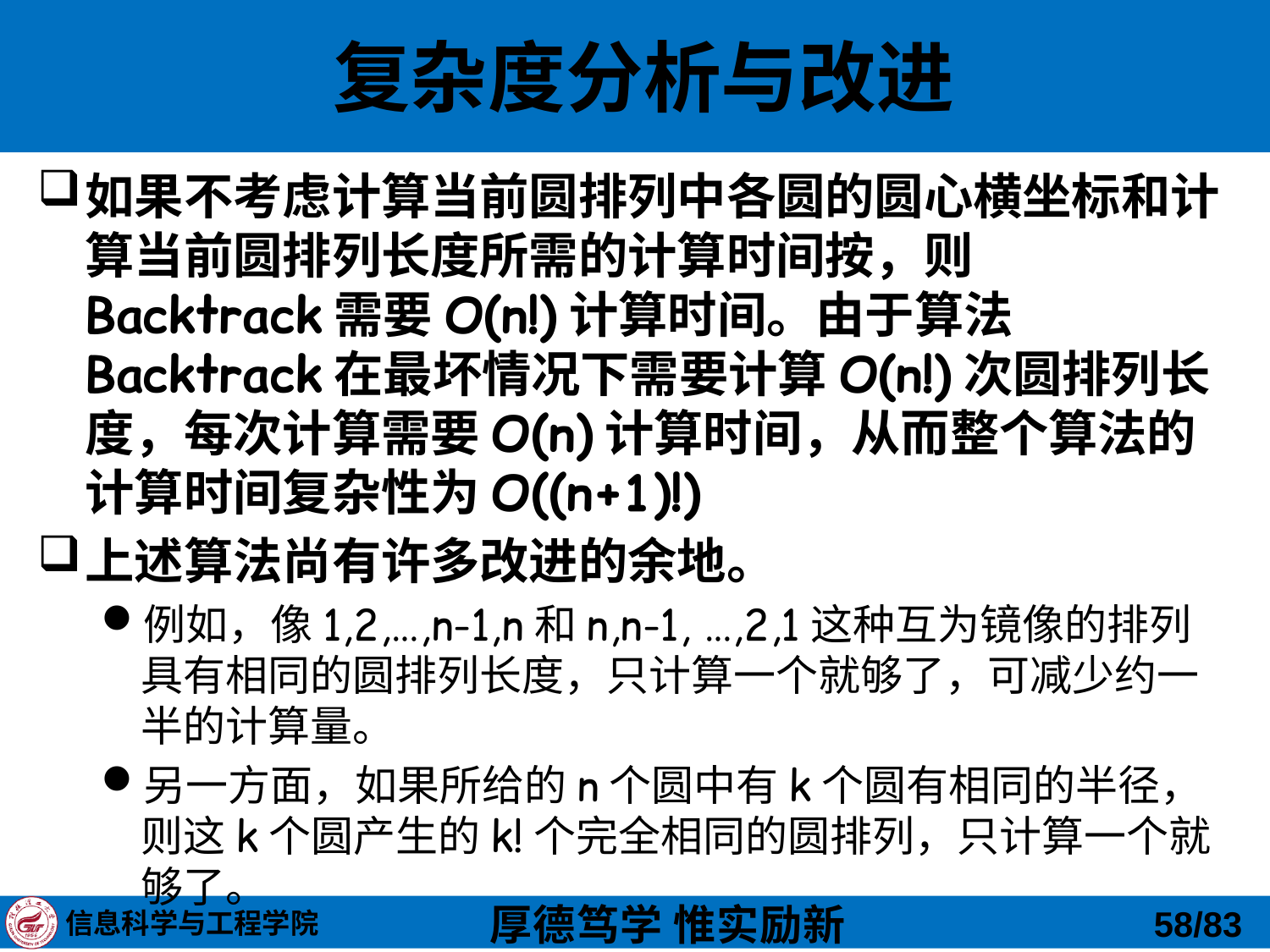

# 复杂度分析与改进
如果不考虑计算当前圆排列中各圆的圆心横坐标和计算当前圆排列长度所需的计算时间按，则 Backtrack需要O(n!)计算时间。由于算法Backtrack在最坏情况下需要计算O(n!)次圆排列长度，每次计算需要O(n)计算时间，从而整个算法的计算时间复杂性为O((n+1)!)
上述算法尚有许多改进的余地。
例如，像1,2,…,n-1,n和n,n-1, …,2,1这种互为镜像的排列具有相同的圆排列长度，只计算一个就够了，可减少约一半的计算量。
另一方面，如果所给的n个圆中有k个圆有相同的半径，则这k个圆产生的k!个完全相同的圆排列，只计算一个就够了。
58/83